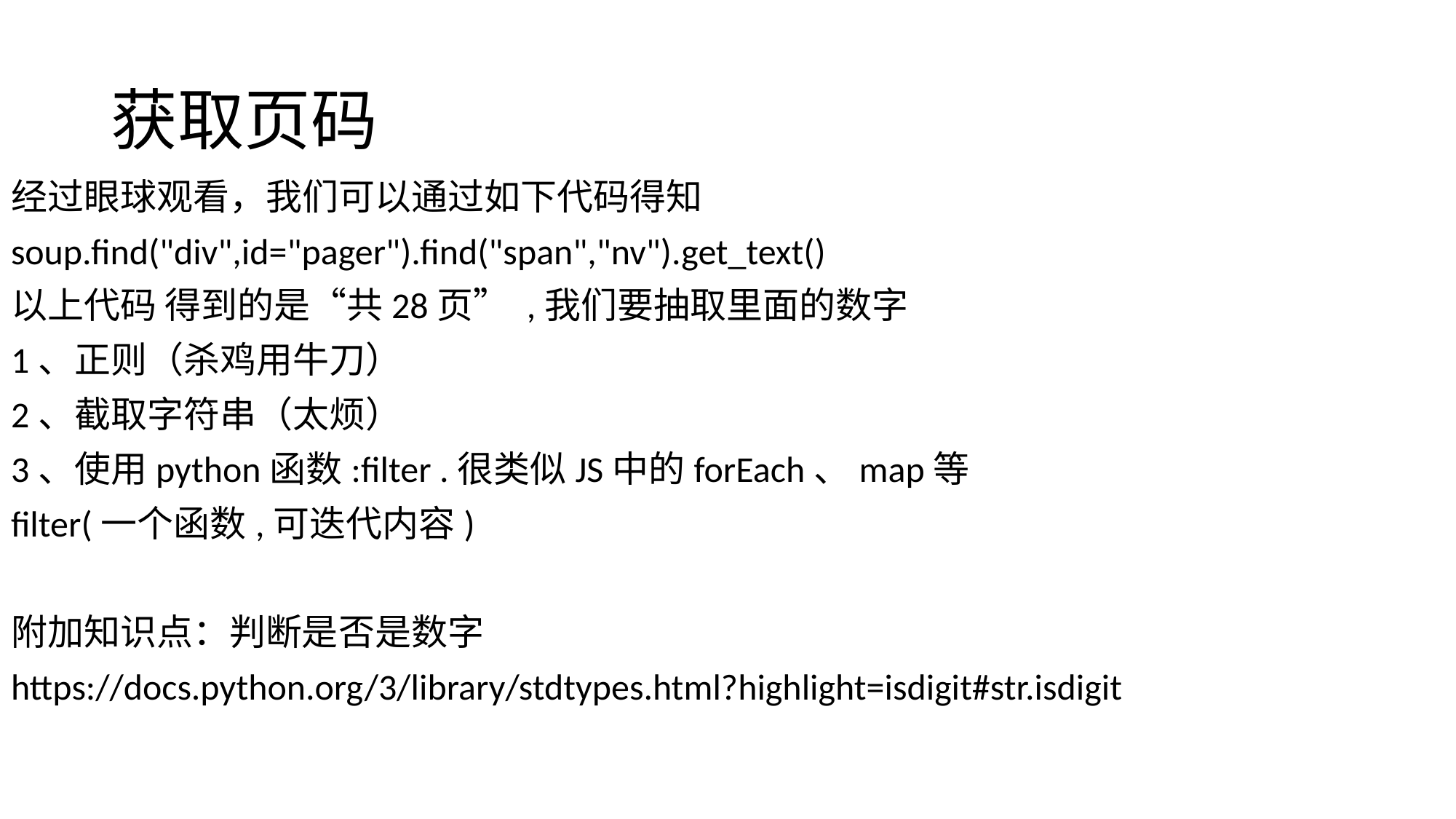

# 获取页码
经过眼球观看，我们可以通过如下代码得知
soup.find("div",id="pager").find("span","nv").get_text()
以上代码 得到的是“共28页” ,我们要抽取里面的数字
1、正则（杀鸡用牛刀）
2、截取字符串（太烦）
3、使用python函数:filter .很类似JS中的forEach、map等
filter(一个函数,可迭代内容)

附加知识点：判断是否是数字
https://docs.python.org/3/library/stdtypes.html?highlight=isdigit#str.isdigit